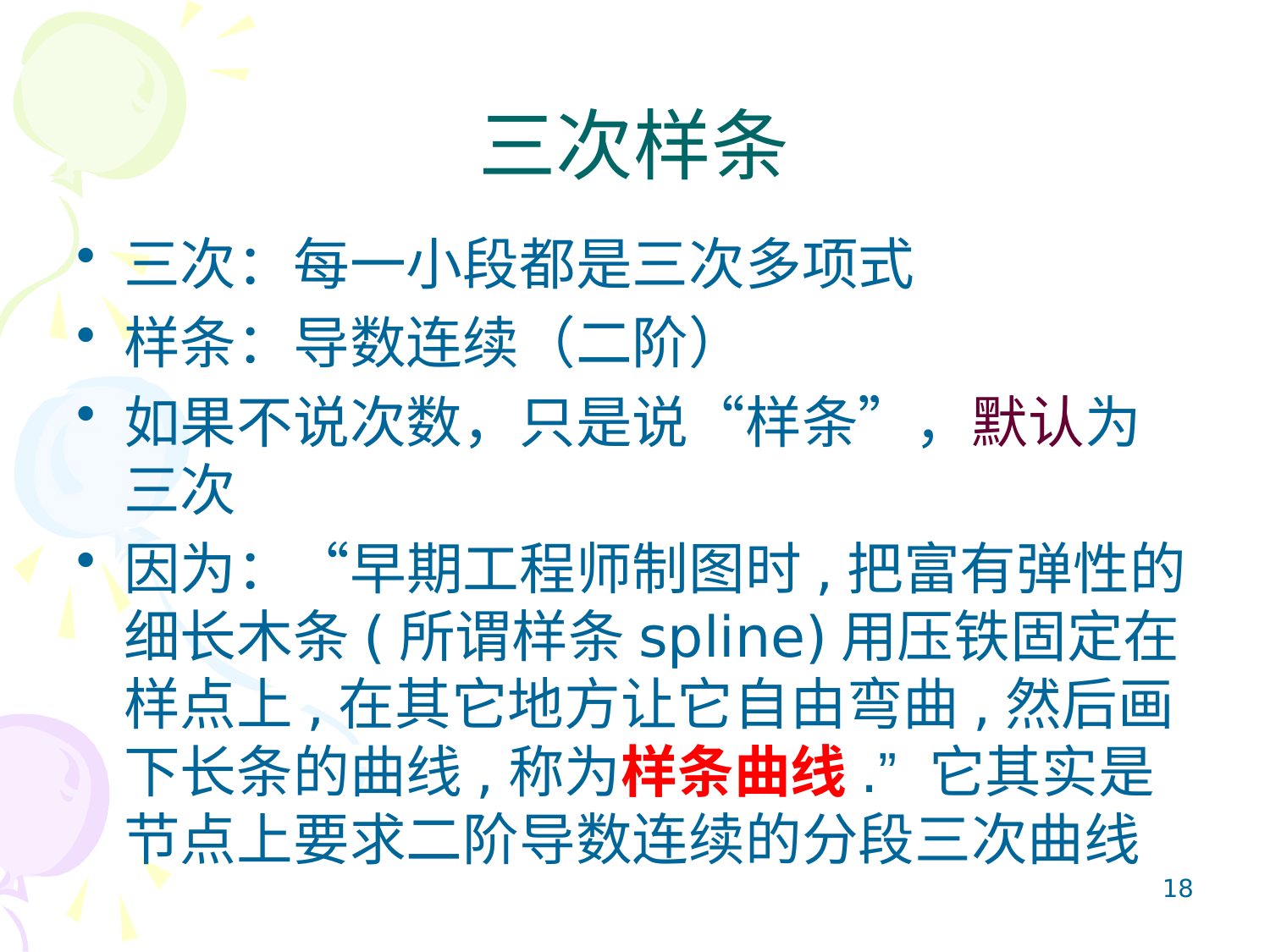

# 三次样条
三次：每一小段都是三次多项式
样条：导数连续（二阶）
如果不说次数，只是说“样条”，默认为三次
因为：“早期工程师制图时,把富有弹性的细长木条(所谓样条spline)用压铁固定在样点上,在其它地方让它自由弯曲,然后画下长条的曲线,称为样条曲线.” 它其实是节点上要求二阶导数连续的分段三次曲线
18